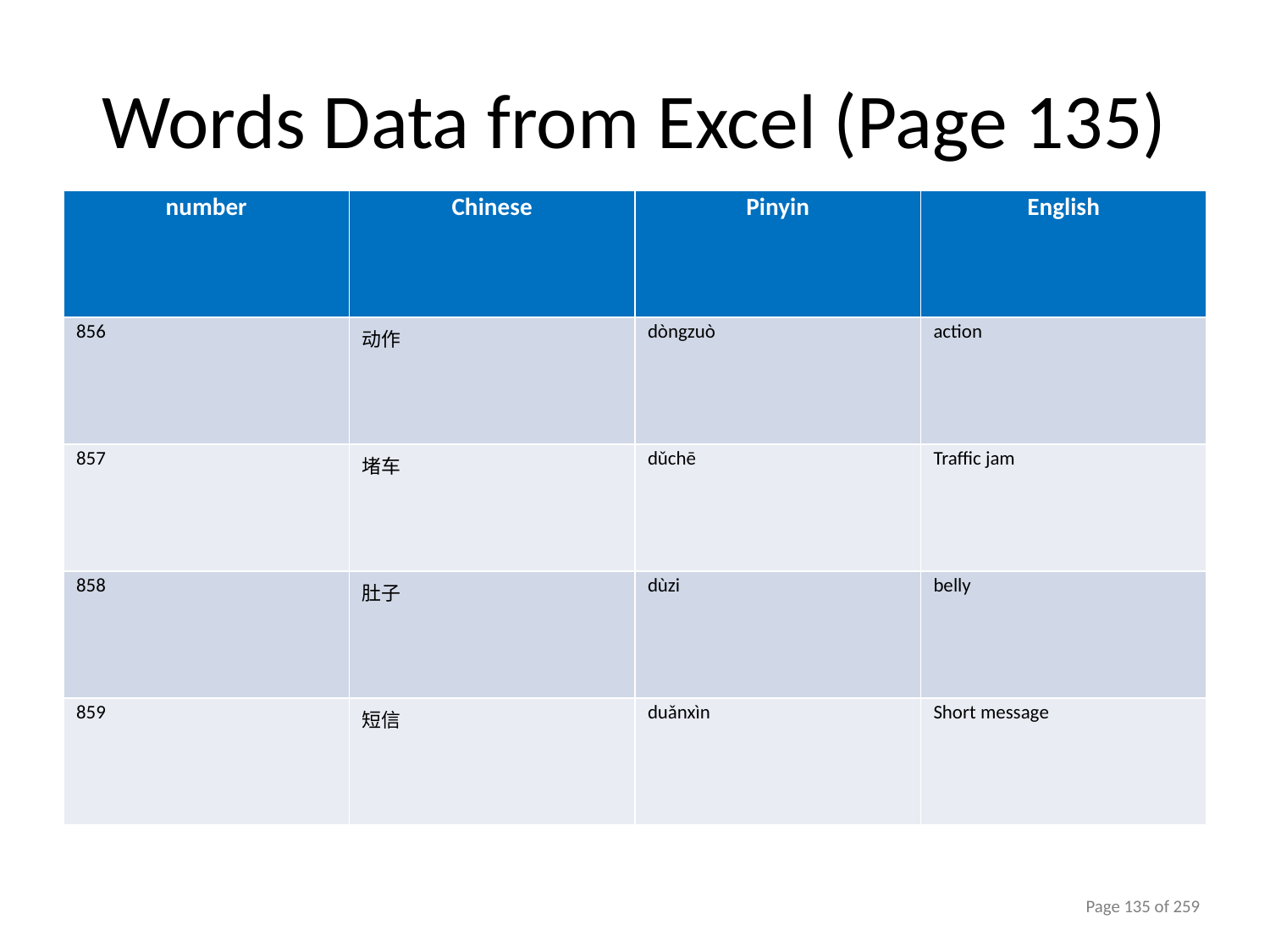

# Words Data from Excel (Page 135)
| number | Chinese | Pinyin | English |
| --- | --- | --- | --- |
| 856 | 动作 | dòngzuò | action |
| 857 | 堵车 | dǔchē | Traffic jam |
| 858 | 肚子 | dùzi | belly |
| 859 | 短信 | duǎnxìn | Short message |

Page 135 of 259